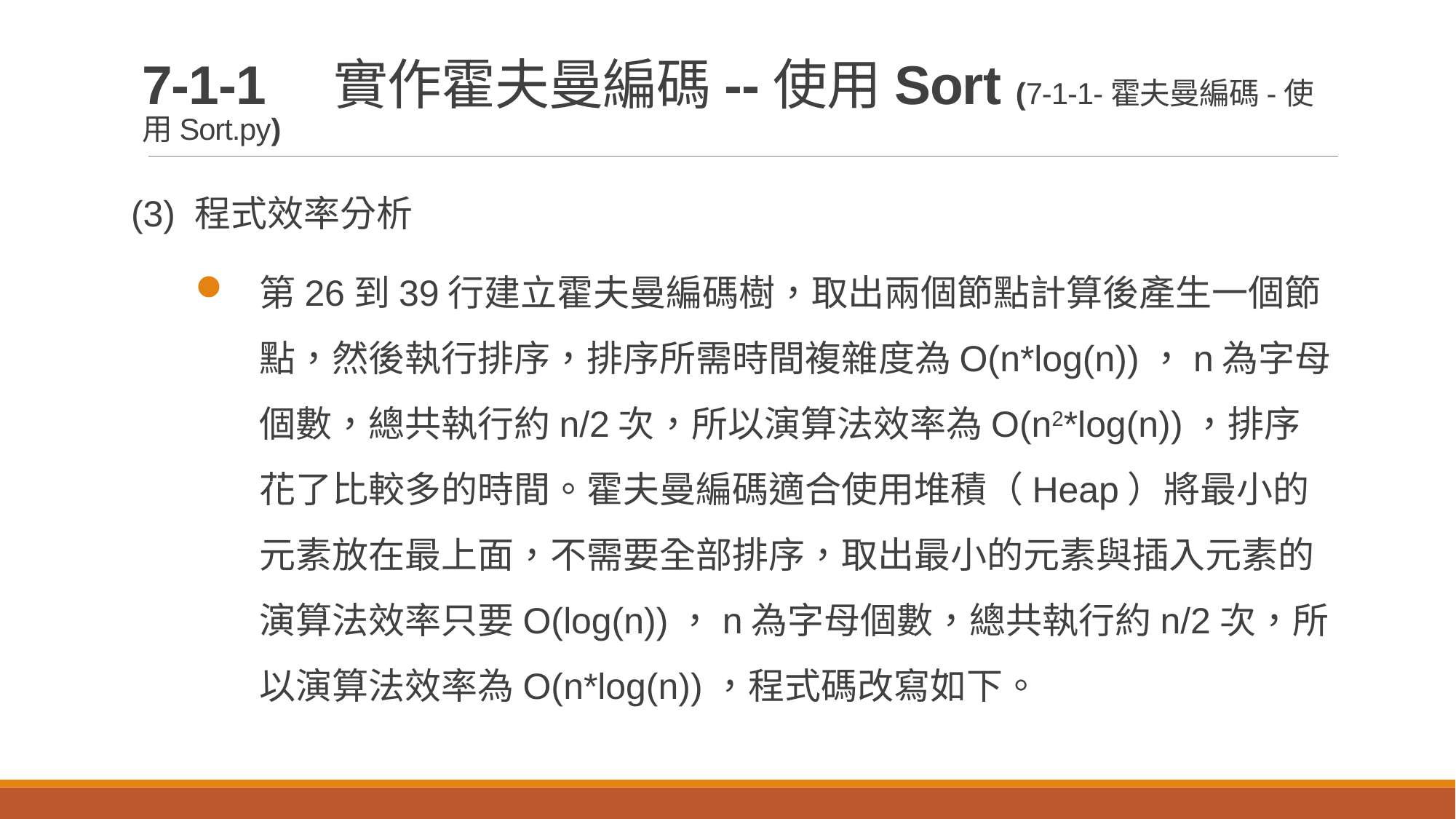

# 7-1-1　實作霍夫曼編碼--使用Sort (7-1-1-霍夫曼編碼-使用Sort.py)
(3) 程式效率分析
第26到39行建立霍夫曼編碼樹，取出兩個節點計算後產生一個節點，然後執行排序，排序所需時間複雜度為O(n*log(n))，n為字母個數，總共執行約n/2次，所以演算法效率為O(n2*log(n))，排序花了比較多的時間。霍夫曼編碼適合使用堆積（Heap）將最小的元素放在最上面，不需要全部排序，取出最小的元素與插入元素的演算法效率只要O(log(n))，n為字母個數，總共執行約n/2次，所以演算法效率為O(n*log(n))，程式碼改寫如下。